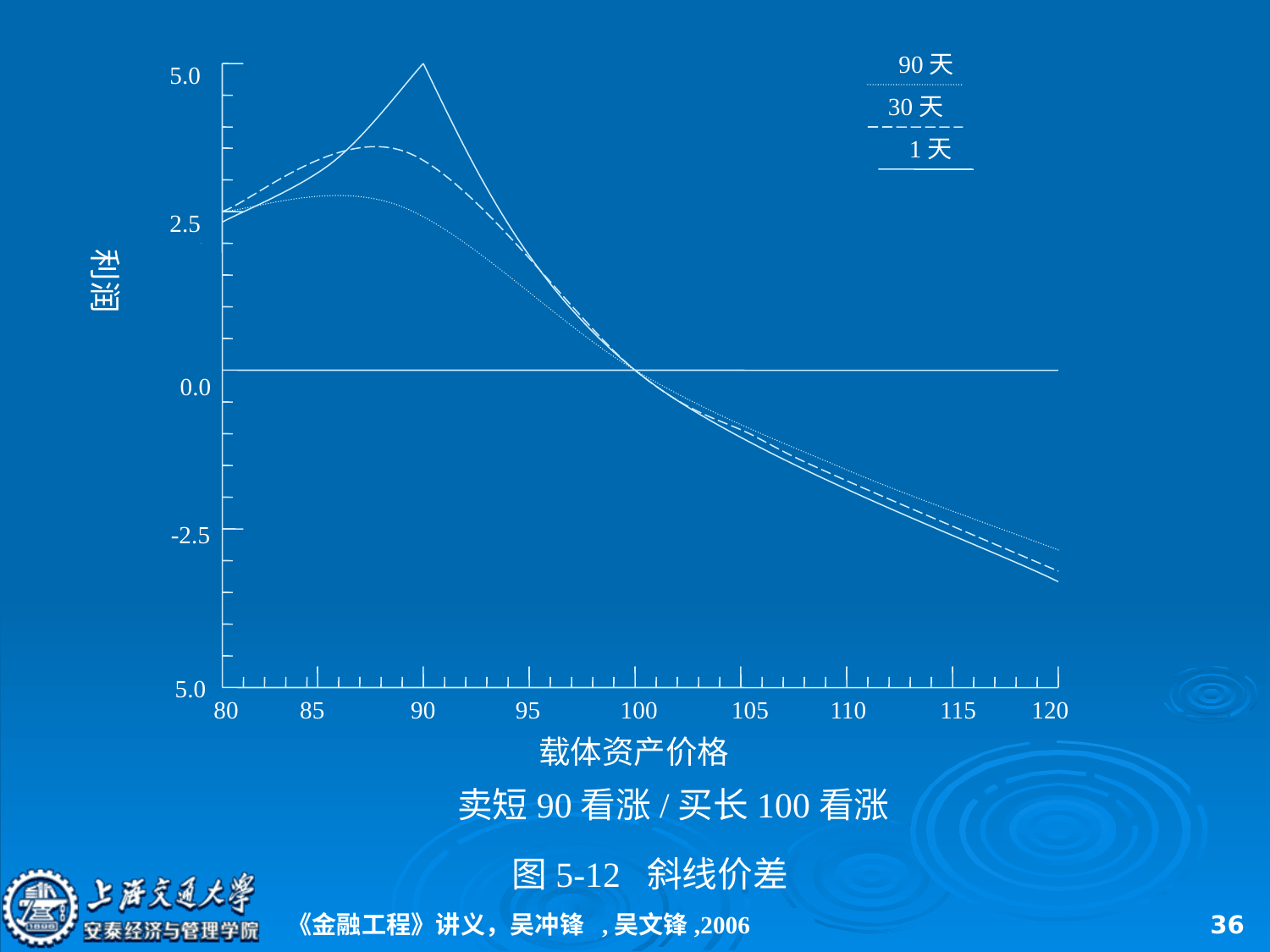

90天
5.0

30天

1天

2.5

利润

0.0

-2.5

5.0

80          85              90             95             100            105          110            115         120

载体资产价格
卖短90看涨/买长100看涨
图5-12  斜线价差